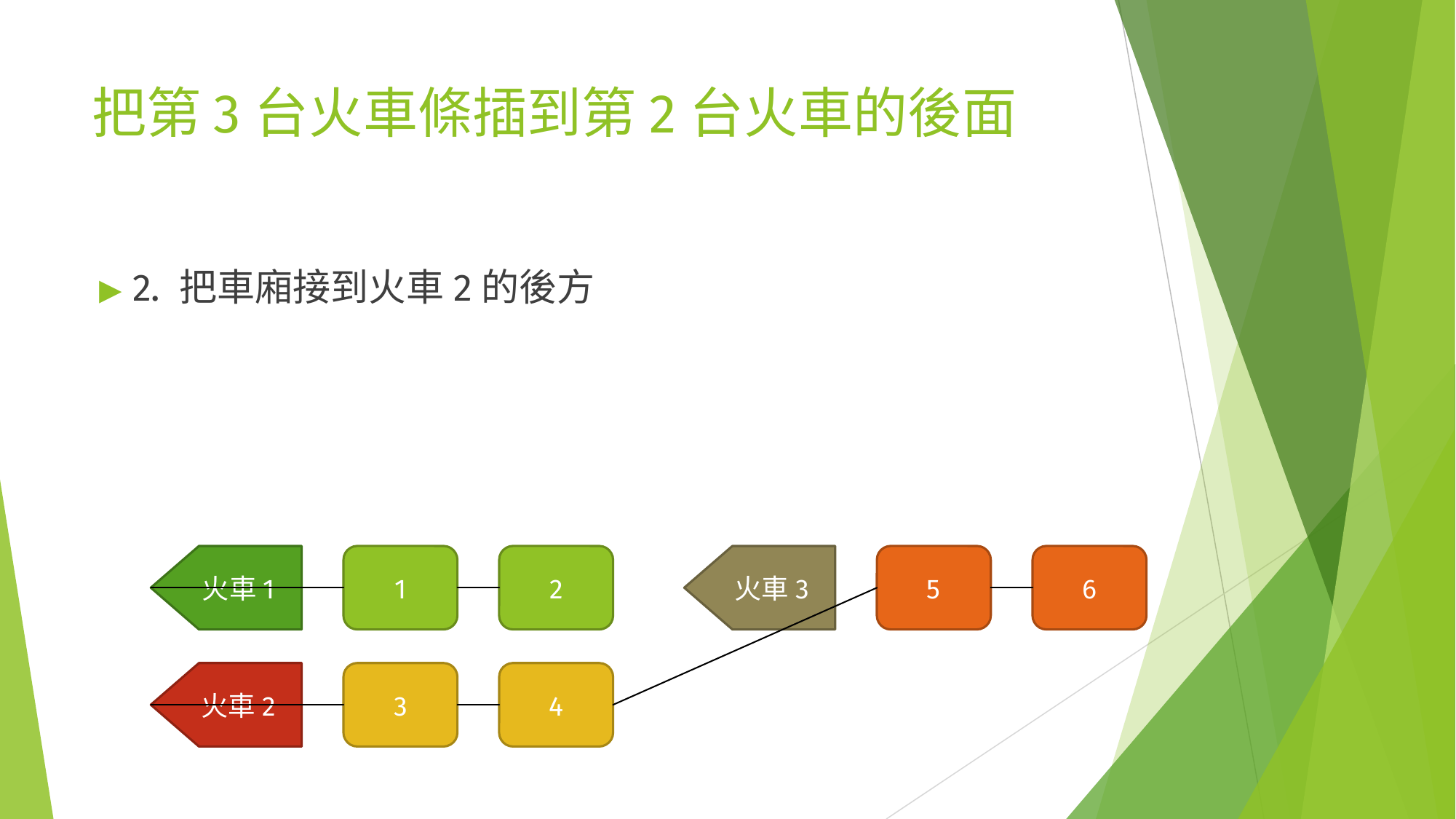

# 把第3台火車條插到第2台火車的後面
2. 把車廂接到火車2的後方
2
火車1
1
6
火車3
5
4
火車2
3